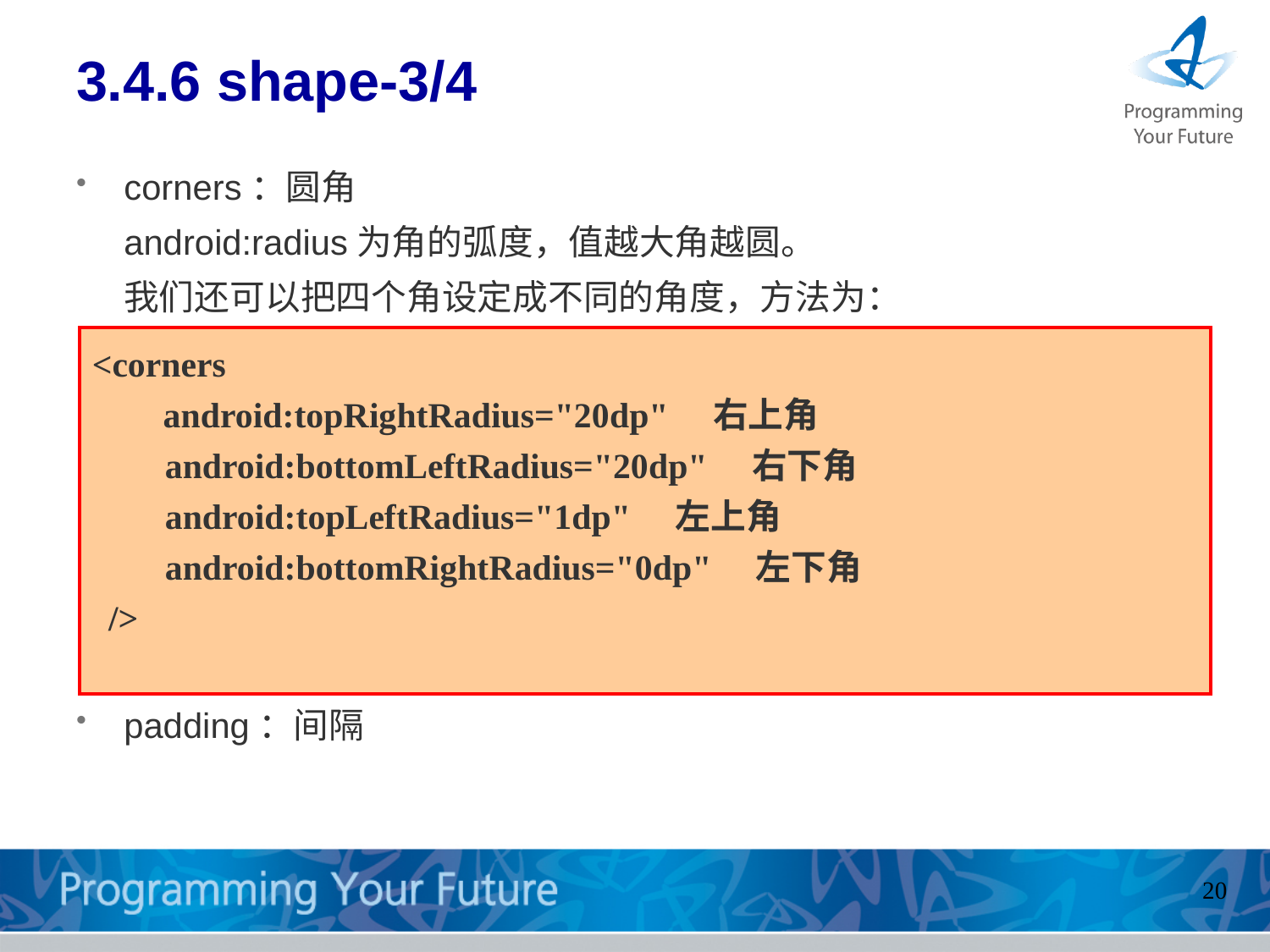

# 3.4.6 shape-3/4
corners：圆角
android:radius为角的弧度，值越大角越圆。
我们还可以把四个角设定成不同的角度，方法为：

padding：间隔
<corners
        android:topRightRadius="20dp"    右上角
        android:bottomLeftRadius="20dp"    右下角
        android:topLeftRadius="1dp"    左上角
        android:bottomRightRadius="0dp"    左下角
 />